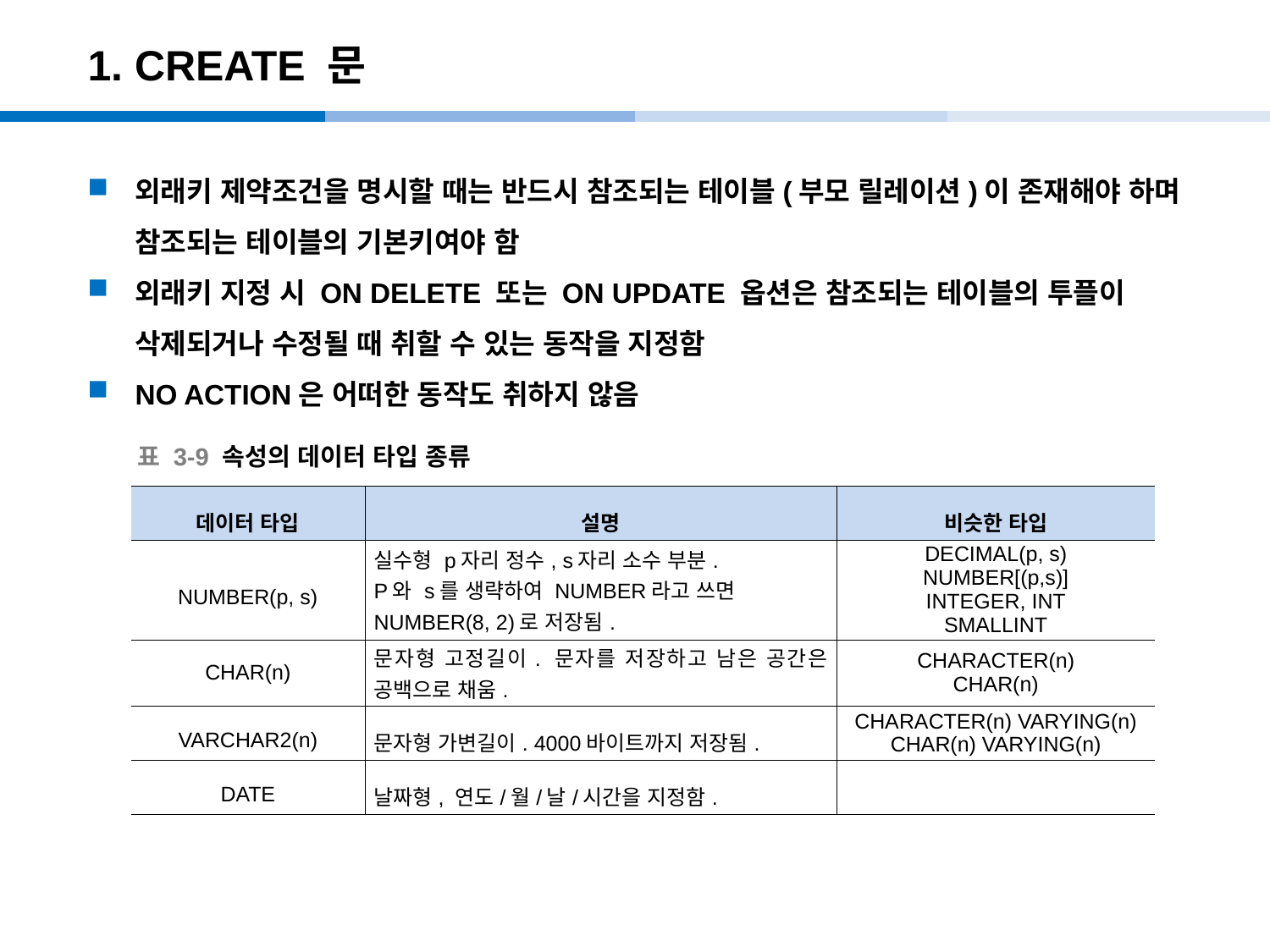

# 1. CREATE 문
외래키 제약조건을 명시할 때는 반드시 참조되는 테이블(부모 릴레이션)이 존재해야 하며 참조되는 테이블의 기본키여야 함
외래키 지정 시 ON DELETE 또는 ON UPDATE 옵션은 참조되는 테이블의 투플이 삭제되거나 수정될 때 취할 수 있는 동작을 지정함
NO ACTION은 어떠한 동작도 취하지 않음

표 3-9 속성의 데이터 타입 종류
| 데이터 타입 | 설명 | 비슷한 타입 |
| --- | --- | --- |
| NUMBER(p, s) | 실수형 p자리 정수, s자리 소수 부분. P와 s를 생략하여 NUMBER라고 쓰면 NUMBER(8, 2)로 저장됨. | DECIMAL(p, s) NUMBER[(p,s)] INTEGER, INT SMALLINT |
| CHAR(n) | 문자형 고정길이. 문자를 저장하고 남은 공간은 공백으로 채움. | CHARACTER(n) CHAR(n) |
| VARCHAR2(n) | 문자형 가변길이. 4000바이트까지 저장됨. | CHARACTER(n) VARYING(n) CHAR(n) VARYING(n) |
| DATE | 날짜형, 연도/월/날/시간을 지정함. |  |